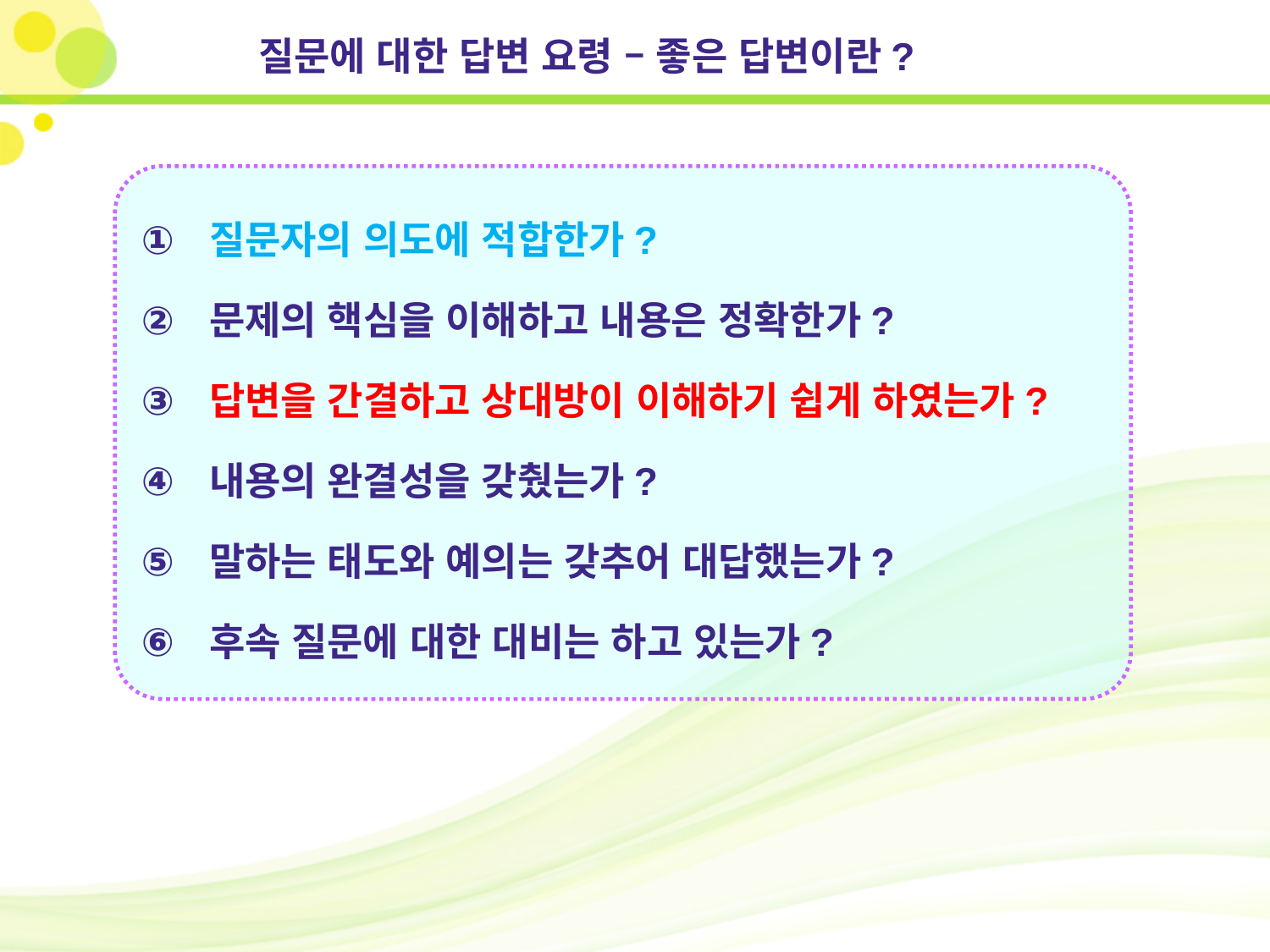

질문에 대한 답변 요령 – 좋은 답변이란?
 질문자의 의도에 적합한가?
 문제의 핵심을 이해하고 내용은 정확한가?
 답변을 간결하고 상대방이 이해하기 쉽게 하였는가?
 내용의 완결성을 갖췄는가?
 말하는 태도와 예의는 갖추어 대답했는가?
 후속 질문에 대한 대비는 하고 있는가?